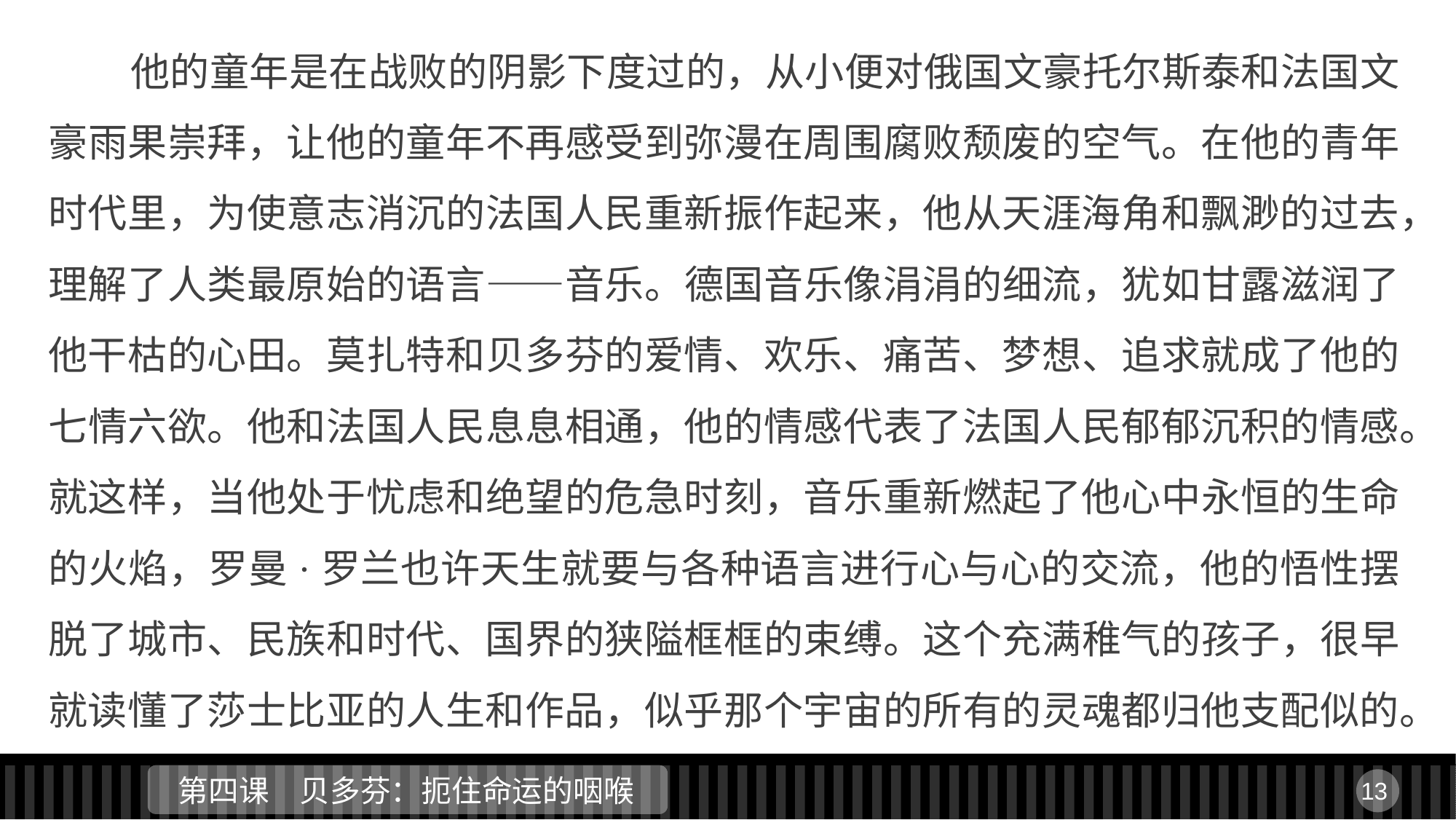

他的童年是在战败的阴影下度过的，从小便对俄国文豪托尔斯泰和法国文豪雨果崇拜，让他的童年不再感受到弥漫在周围腐败颓废的空气。在他的青年时代里，为使意志消沉的法国人民重新振作起来，他从天涯海角和飘渺的过去，理解了人类最原始的语言——音乐。德国音乐像涓涓的细流，犹如甘露滋润了他干枯的心田。莫扎特和贝多芬的爱情、欢乐、痛苦、梦想、追求就成了他的七情六欲。他和法国人民息息相通，他的情感代表了法国人民郁郁沉积的情感。就这样，当他处于忧虑和绝望的危急时刻，音乐重新燃起了他心中永恒的生命的火焰，罗曼·罗兰也许天生就要与各种语言进行心与心的交流，他的悟性摆脱了城市、民族和时代、国界的狭隘框框的束缚。这个充满稚气的孩子，很早就读懂了莎士比亚的人生和作品，似乎那个宇宙的所有的灵魂都归他支配似的。